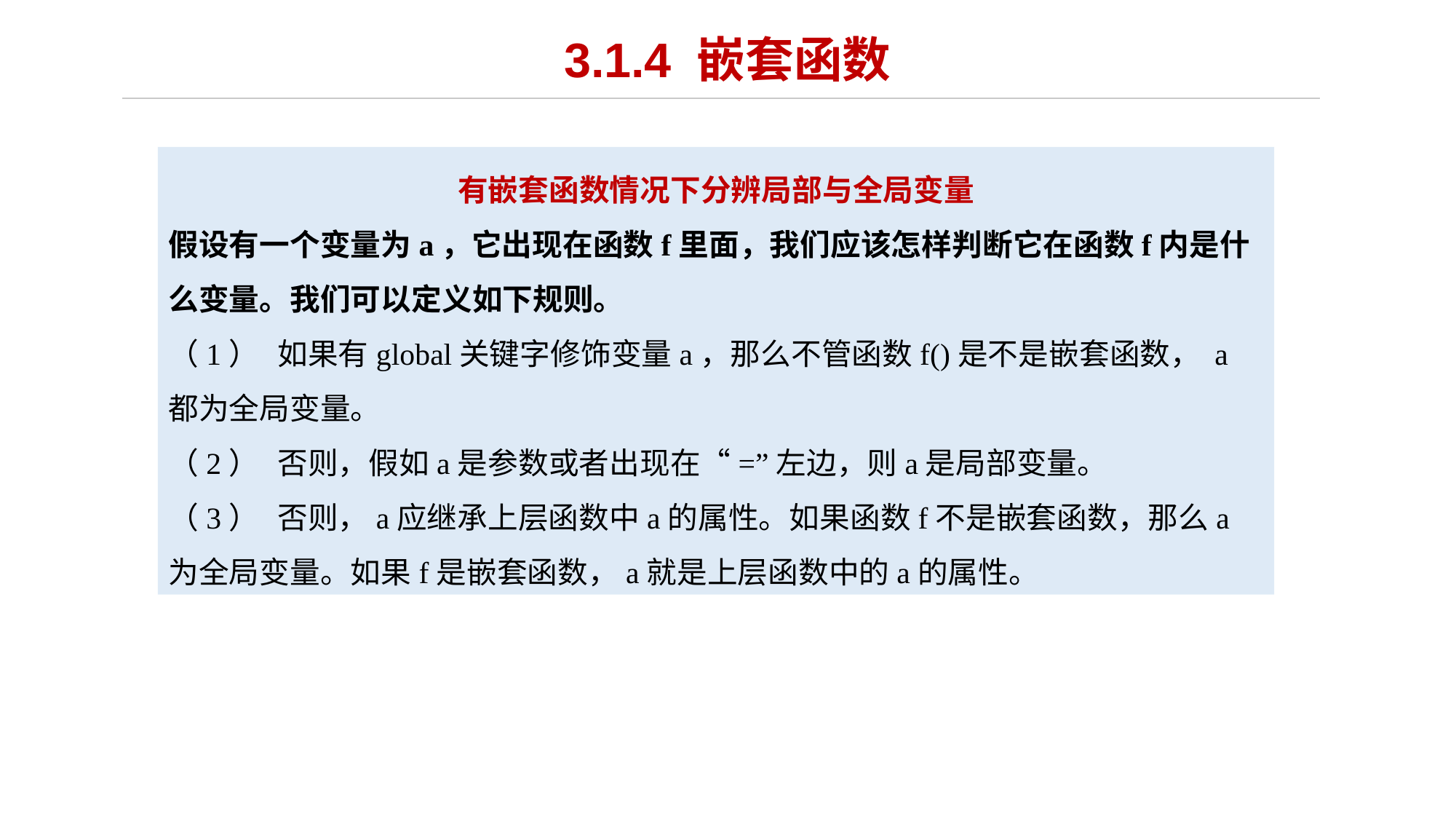

3.1.4 嵌套函数
有嵌套函数情况下分辨局部与全局变量
假设有一个变量为a，它出现在函数f里面，我们应该怎样判断它在函数f内是什么变量。我们可以定义如下规则。
（1）	如果有global关键字修饰变量a，那么不管函数f()是不是嵌套函数， a都为全局变量。
（2）	否则，假如a是参数或者出现在“=”左边，则a是局部变量。
（3）	否则，a应继承上层函数中a的属性。如果函数f不是嵌套函数，那么a为全局变量。如果f是嵌套函数，a就是上层函数中的a的属性。